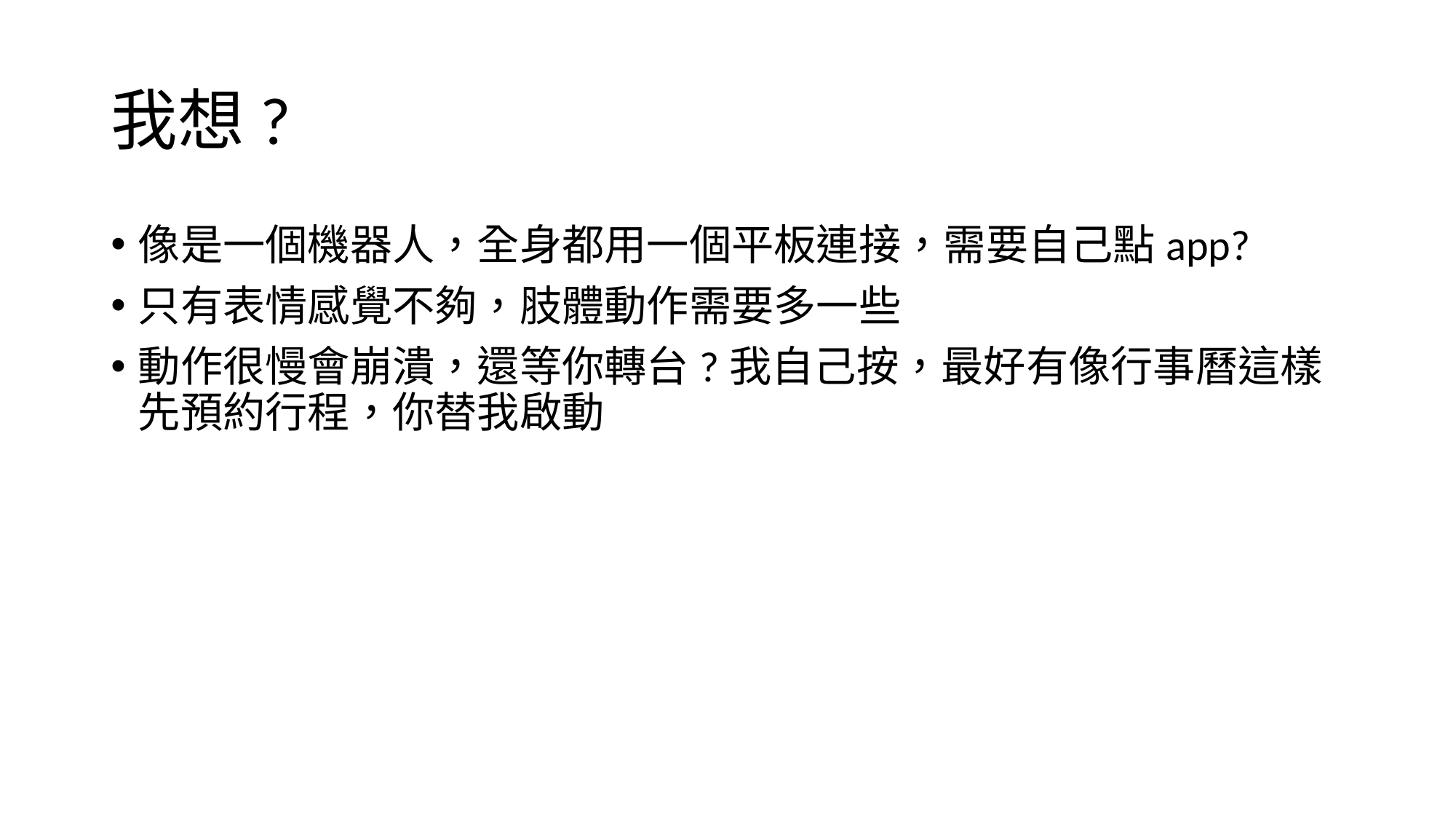

# 我想?
像是一個機器人，全身都用一個平板連接，需要自己點app?
只有表情感覺不夠，肢體動作需要多一些
動作很慢會崩潰，還等你轉台?我自己按，最好有像行事曆這樣先預約行程，你替我啟動